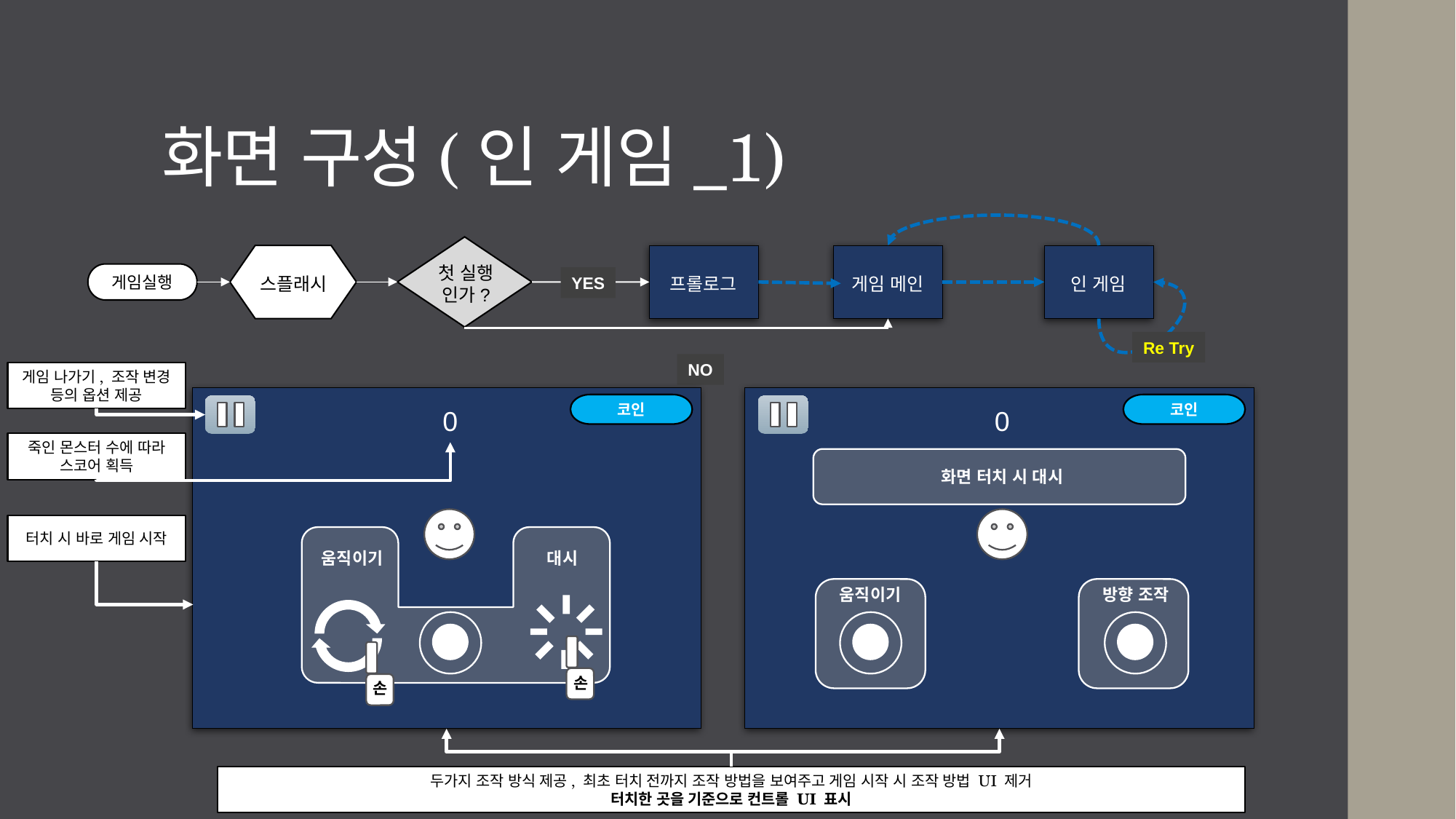

# 화면 구성(인 게임_1)

스플래시

프롤로그

게임 메인

인 게임
첫 실행
인가?
게임실행
YES
Re Try
NO
게임 나가기, 조작 변경
등의 옵션 제공

코인
코인

0
0

죽인 몬스터 수에 따라
스코어 획득

화면 터치 시 대시

터치 시 바로 게임 시작

움직이기
대시
움직이기
방향 조작

손

손
두가지 조작 방식 제공, 최초 터치 전까지 조작 방법을 보여주고 게임 시작 시 조작 방법 UI 제거
터치한 곳을 기준으로 컨트롤 UI 표시